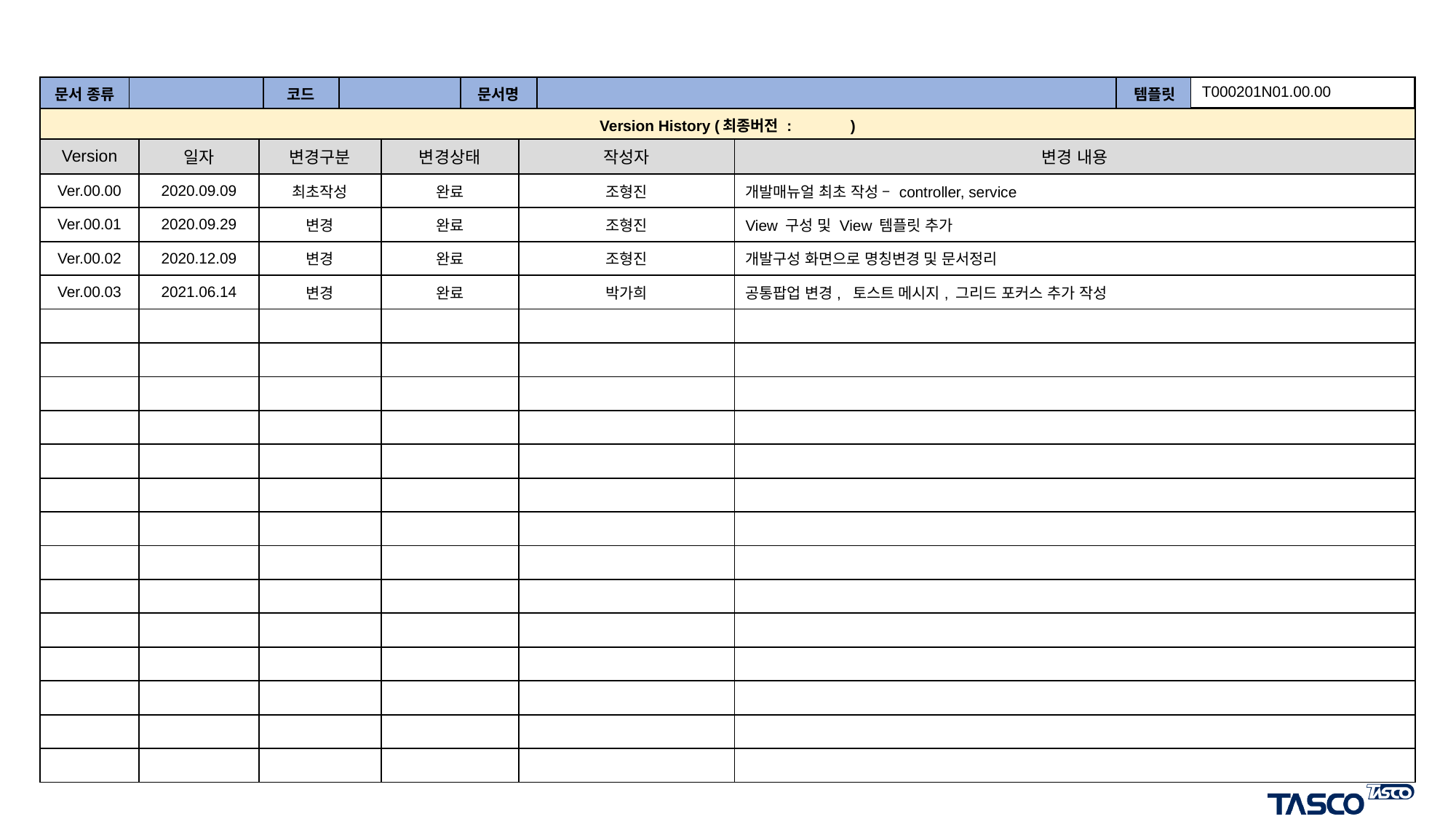

#

T000201N01.00.00

| Version | 일자 | 변경구분 | 변경상태 | 작성자 | 변경 내용 |
| --- | --- | --- | --- | --- | --- |
| Ver.00.00 | 2020.09.09 | 최초작성 | 완료 | 조형진 | 개발매뉴얼 최초 작성 – controller, service |
| Ver.00.01 | 2020.09.29 | 변경 | 완료 | 조형진 | View 구성 및 View 템플릿 추가 |
| Ver.00.02 | 2020.12.09 | 변경 | 완료 | 조형진 | 개발구성 화면으로 명칭변경 및 문서정리 |
| Ver.00.03 | 2021.06.14 | 변경 | 완료 | 박가희 | 공통팝업 변경, 토스트 메시지, 그리드 포커스 추가 작성 |
|  |  |  |  |  |  |
|  |  |  |  |  |  |
|  |  |  |  |  |  |
|  |  |  |  |  |  |
|  |  |  |  |  |  |
|  |  |  |  |  |  |
|  |  |  |  |  |  |
|  |  |  |  |  |  |
|  |  |  |  |  |  |
|  |  |  |  |  |  |
|  |  |  |  |  |  |
|  |  |  |  |  |  |
|  |  |  |  |  |  |
|  |  |  |  |  |  |